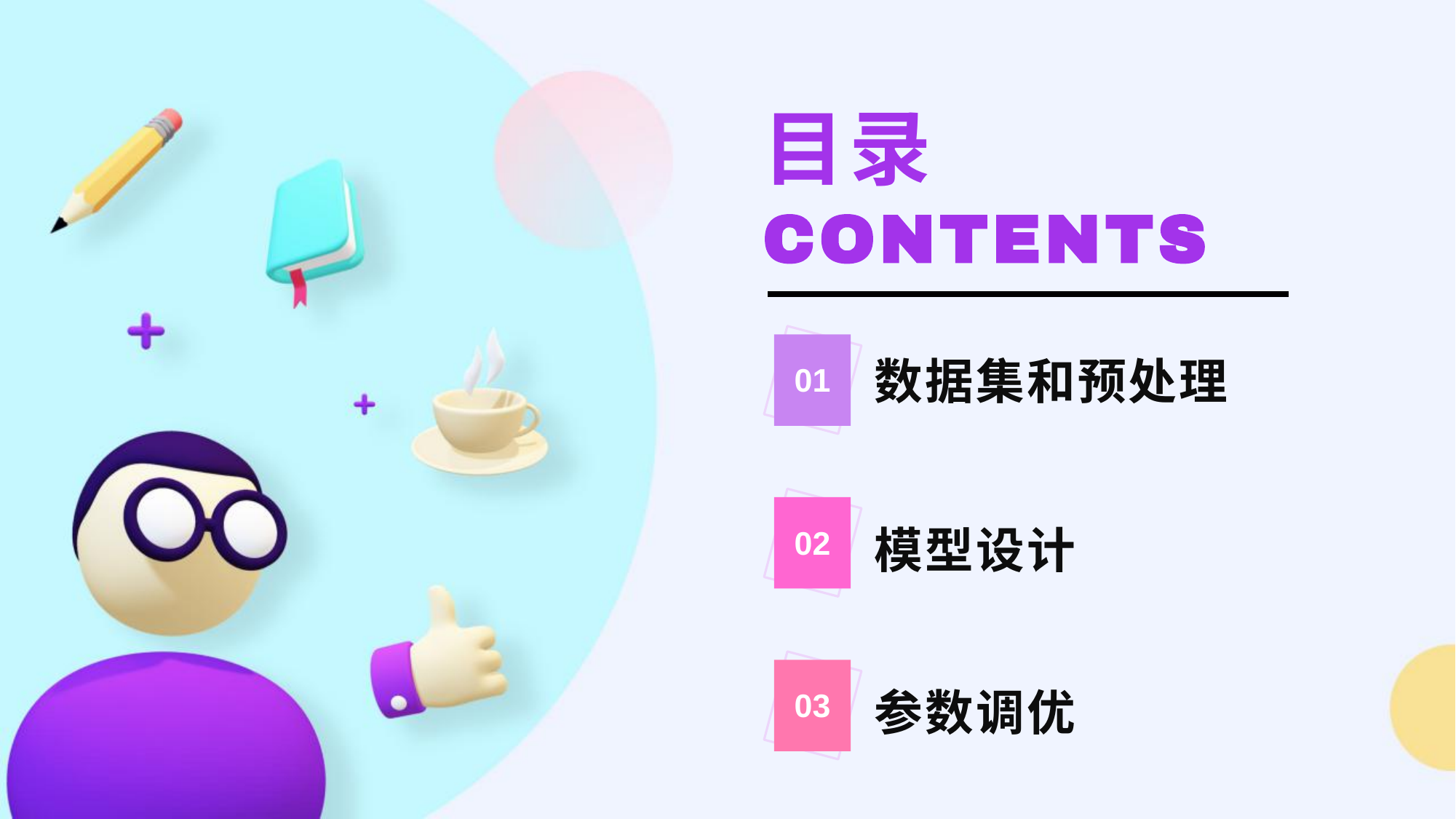

目录 CONTENTS

数据集和预处理

01
模型设计

02
参数调优

03